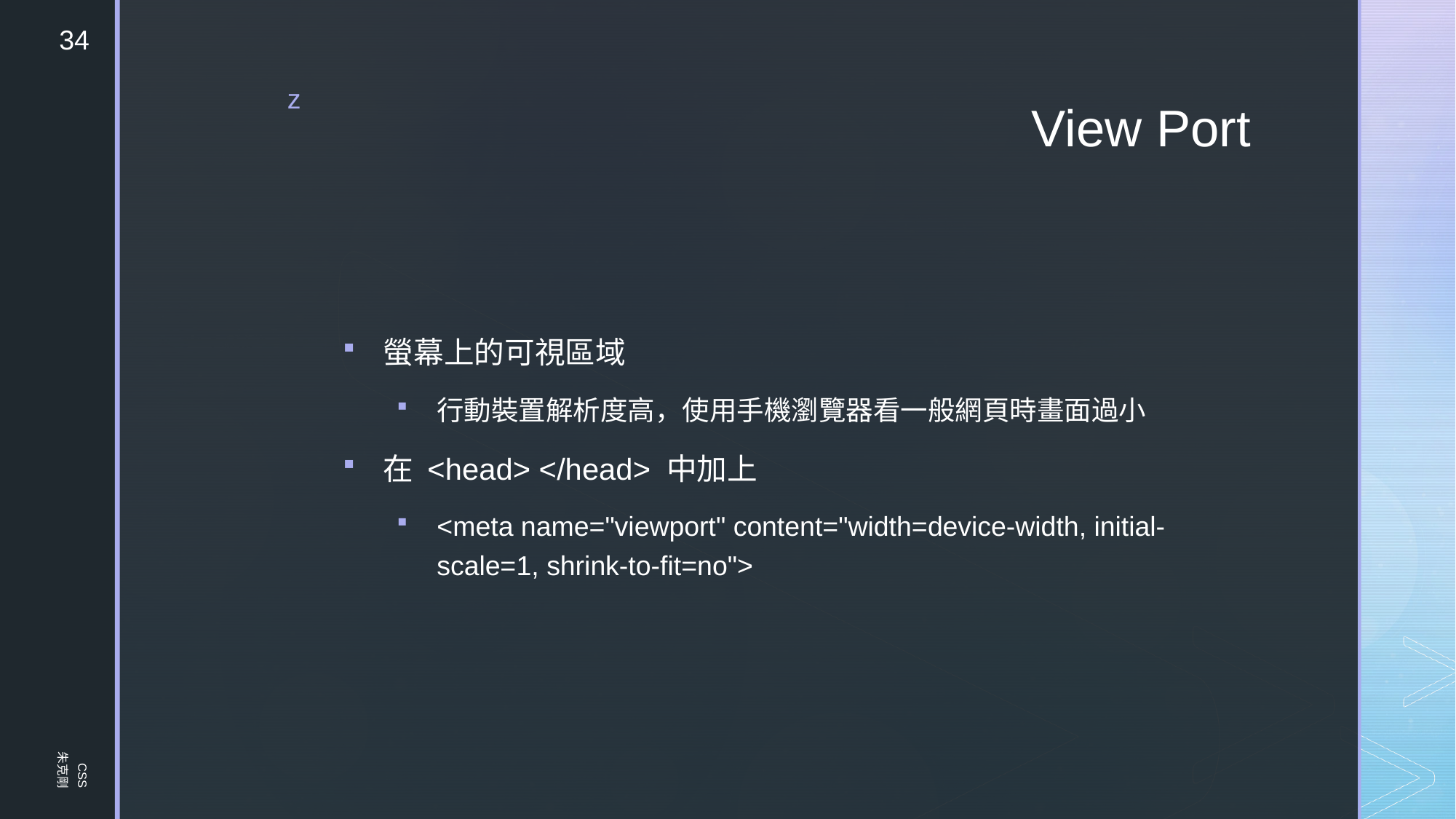

34
# View Port
螢幕上的可視區域
行動裝置解析度高，使用手機瀏覽器看一般網頁時畫面過小
在 <head> </head> 中加上
<meta name="viewport" content="width=device-width, initial-scale=1, shrink-to-fit=no">

CSS
朱克剛